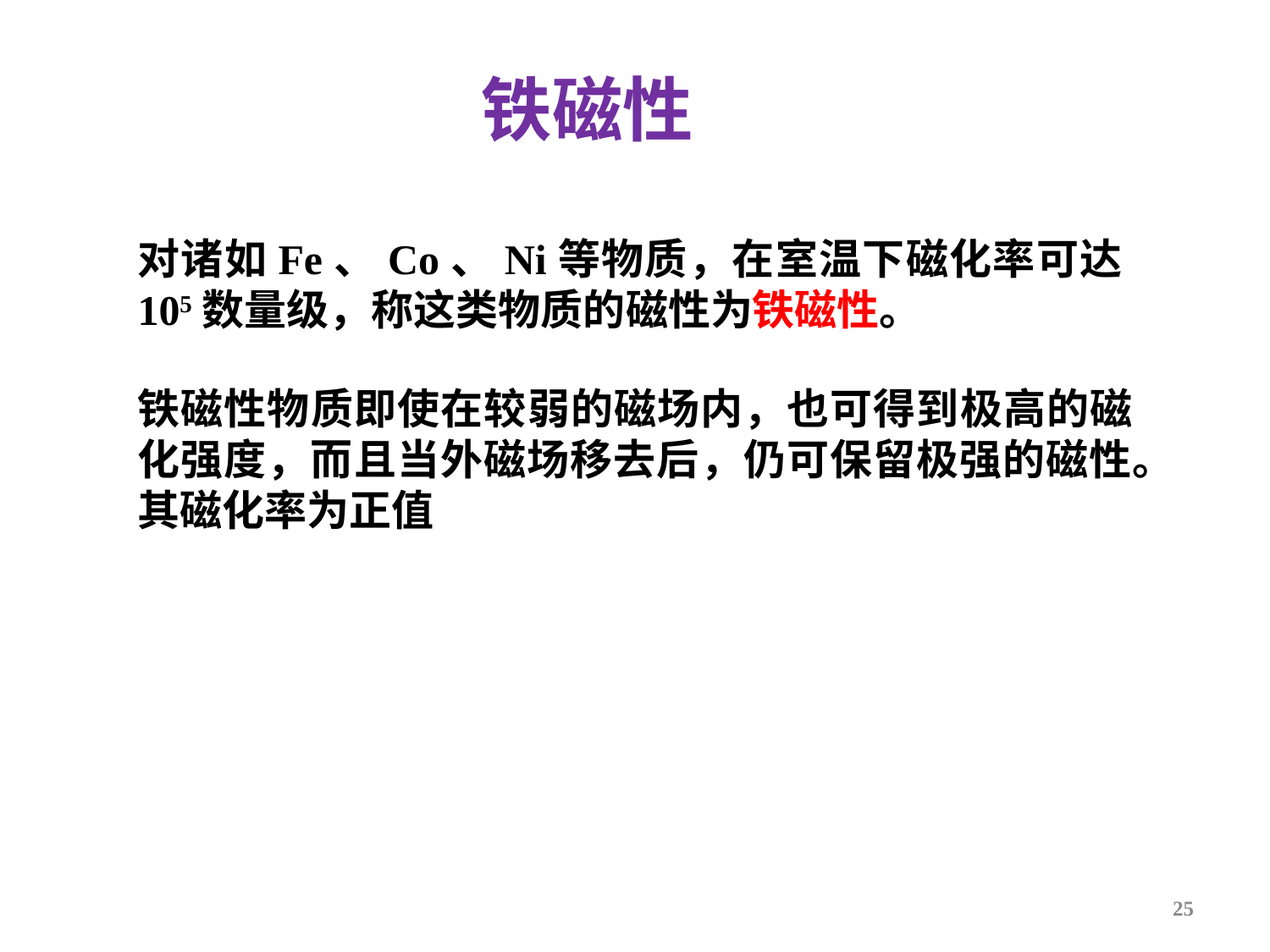

铁磁性
对诸如Fe、Co、Ni等物质，在室温下磁化率可达105数量级，称这类物质的磁性为铁磁性。
铁磁性物质即使在较弱的磁场内，也可得到极高的磁化强度，而且当外磁场移去后，仍可保留极强的磁性。其磁化率为正值
25